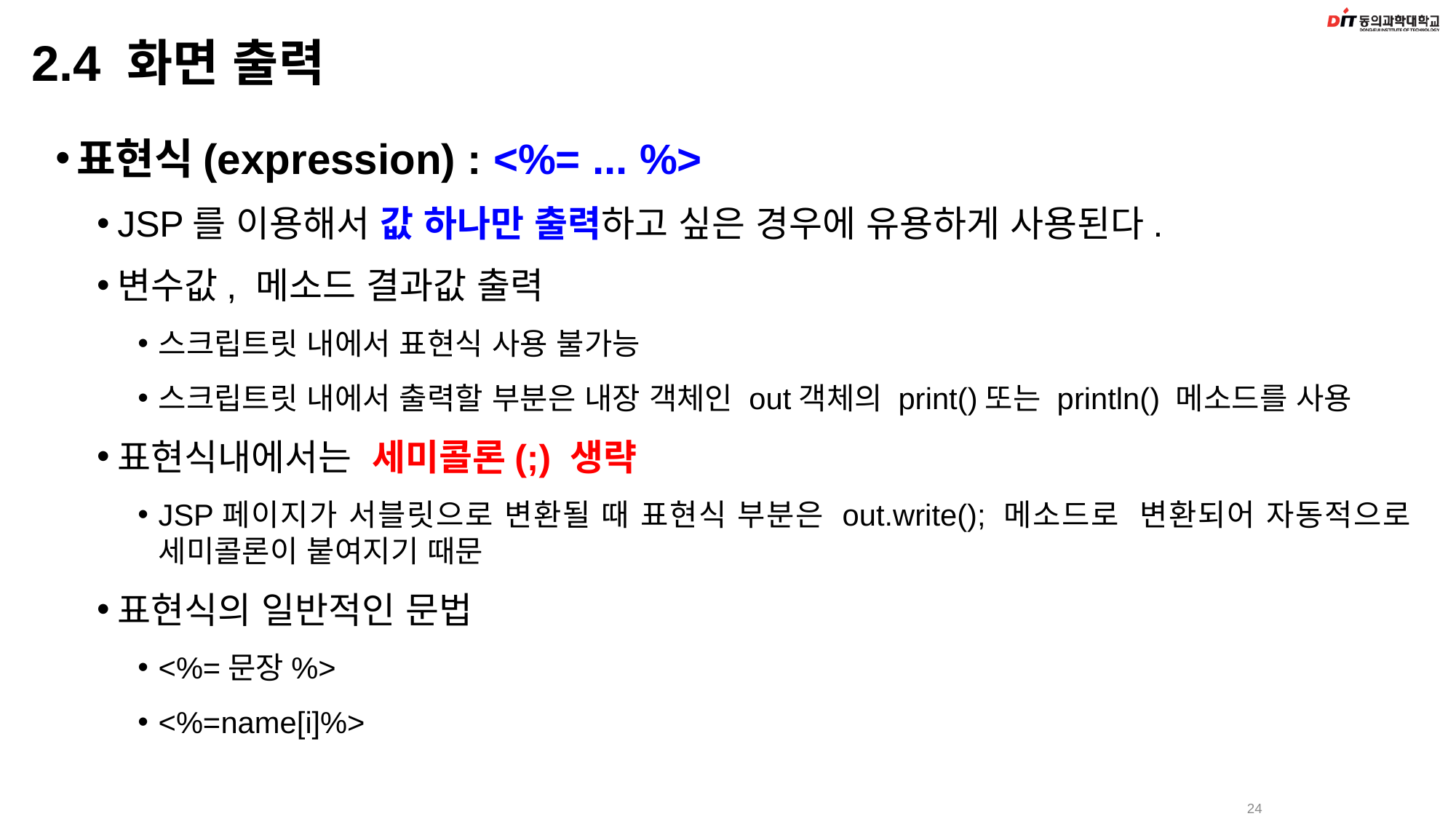

# 2.4 화면 출력
표현식(expression) : <%= ... %>
JSP를 이용해서 값 하나만 출력하고 싶은 경우에 유용하게 사용된다.
변수값, 메소드 결과값 출력
스크립트릿 내에서 표현식 사용 불가능
스크립트릿 내에서 출력할 부분은 내장 객체인 out객체의 print()또는 println() 메소드를 사용
표현식내에서는  세미콜론(;) 생략
JSP페이지가 서블릿으로 변환될 때 표현식 부분은 out.write(); 메소드로  변환되어 자동적으로  세미콜론이 붙여지기 때문
표현식의 일반적인 문법
<%=문장%>
<%=name[i]%>

24